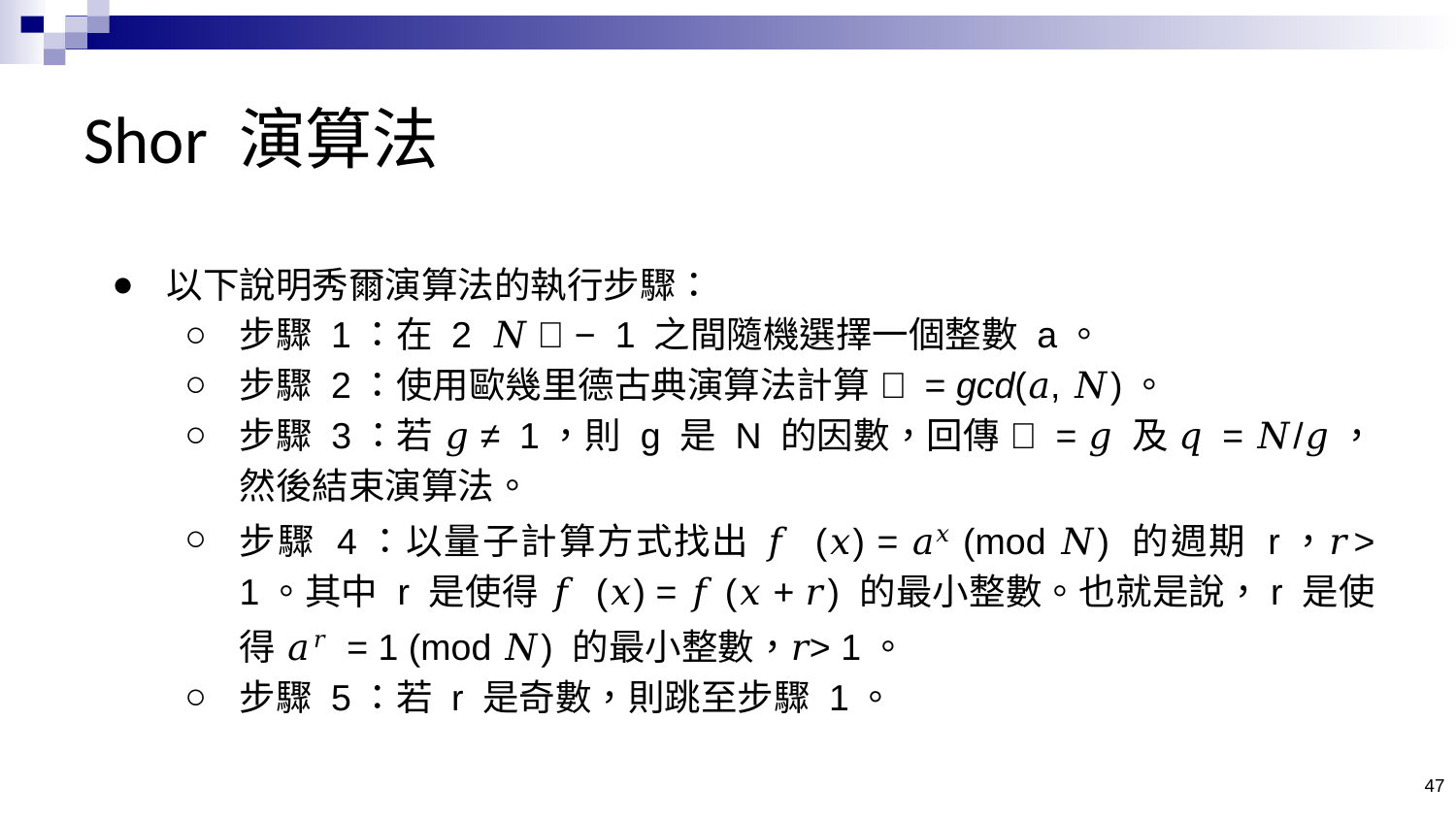

# Shor 演算法
以下說明秀爾演算法的執行步驟：
步驟 1：在 2 和 𝑁 − 1 之間隨機選擇一個整數 a。
步驟 2：使用歐幾里德古典演算法計算 𝑔 = gcd(𝑎, 𝑁)。
步驟 3：若 𝑔 ≠ 1，則 g 是 N 的因數，回傳 𝑝 = 𝑔 及 𝑞 = 𝑁/𝑔，然後結束演算法。
步驟 4：以量子計算方式找出 𝑓 (𝑥) = 𝑎𝑥 (mod 𝑁) 的週期 r，𝑟 > 1。其中 r 是使得 𝑓 (𝑥) = 𝑓 (𝑥 + 𝑟) 的最小整數。也就是說，r 是使得 𝑎𝑟 = 1 (mod 𝑁) 的最小整數，𝑟 > 1。
步驟 5：若 r 是奇數，則跳至步驟 1。
47